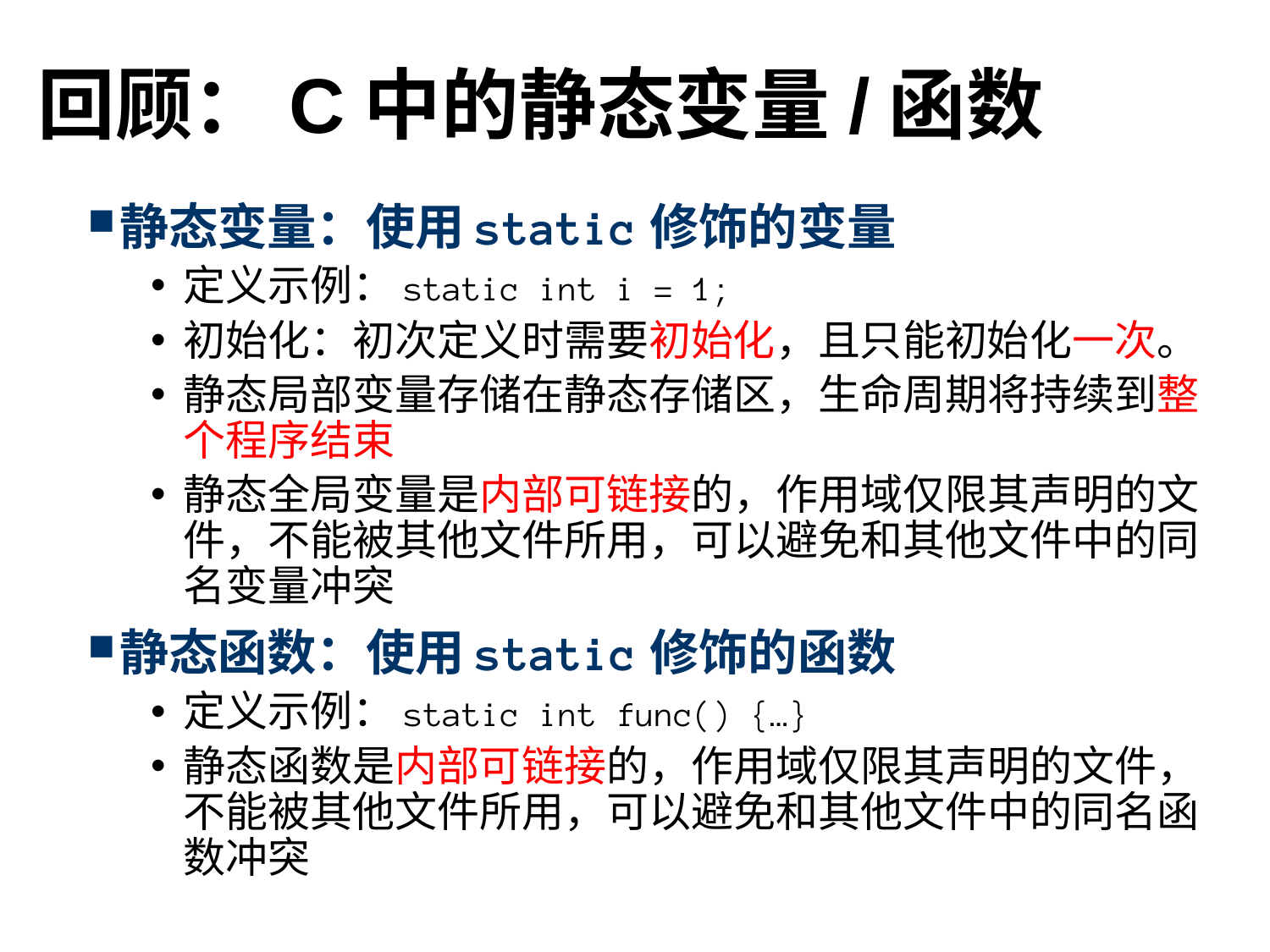

# 回顾：C中的静态变量/函数
静态变量：使用static修饰的变量
定义示例：static int i = 1;
初始化：初次定义时需要初始化，且只能初始化一次。
静态局部变量存储在静态存储区，生命周期将持续到整个程序结束
静态全局变量是内部可链接的，作用域仅限其声明的文件，不能被其他文件所用，可以避免和其他文件中的同名变量冲突
静态函数：使用static修饰的函数
定义示例：static int func() {…}
静态函数是内部可链接的，作用域仅限其声明的文件，不能被其他文件所用，可以避免和其他文件中的同名函数冲突